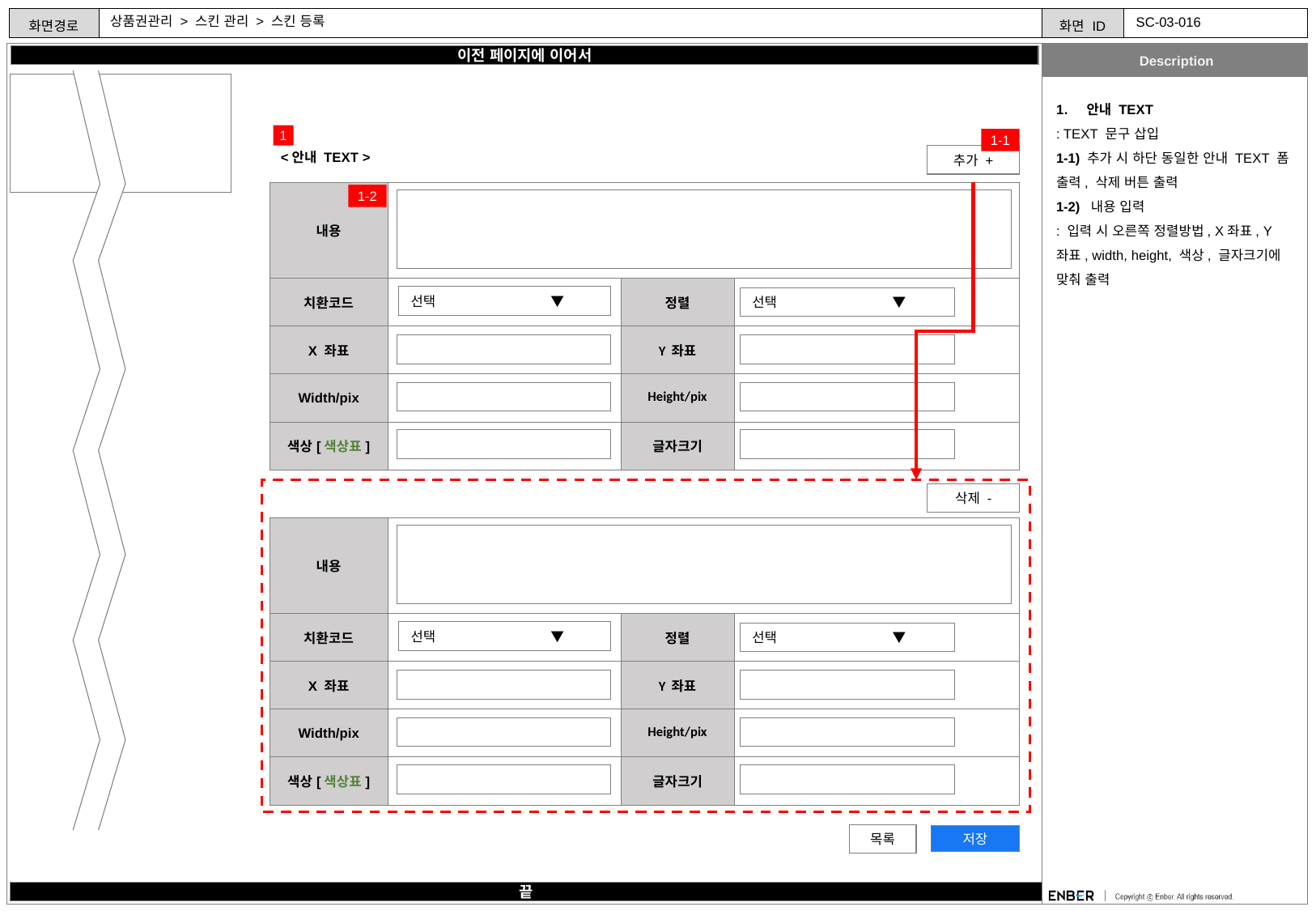

# 상품권관리 > 스킨 관리 > 스킨 등록
SC-03-016
이전 페이지에 이어서

안내 TEXT
: TEXT 문구 삽입
1-1) 추가 시 하단 동일한 안내 TEXT 폼 출력, 삭제 버튼 출력
1-2)  내용 입력
: 입력 시 오른쪽 정렬방법, X좌표, Y좌표, width, height, 색상, 글자크기에 맞춰 출력

1
1-1
<안내 TEXT >
추가 +
| 내용 |  |  |  |
| --- | --- | --- | --- |
| 치환코드 |  | 정렬 |  |
| X 좌표 |  | Y 좌표 |  |
| Width/pix |  | Height/pix |  |
| 색상[색상표] |  | 글자크기 |  |
1-2

선택                              ▼
선택                              ▼

삭제 -
| 내용 |  |  |  |
| --- | --- | --- | --- |
| 치환코드 |  | 정렬 |  |
| X 좌표 |  | Y 좌표 |  |
| Width/pix |  | Height/pix |  |
| 색상[색상표] |  | 글자크기 |  |

선택                              ▼
선택                              ▼

목록
저장
끝